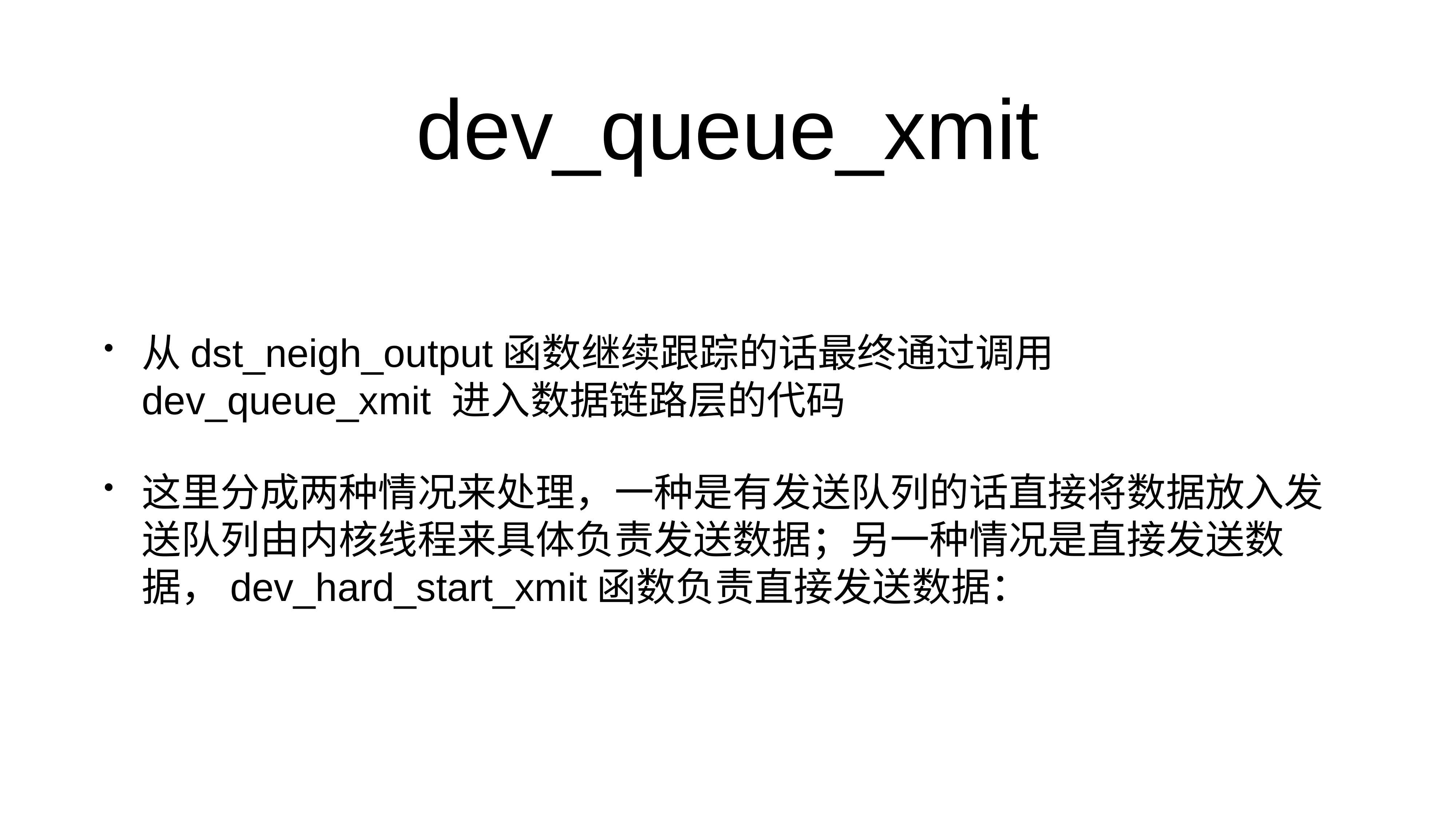

# dev_queue_xmit
从dst_neigh_output函数继续跟踪的话最终通过调用dev_queue_xmit 进入数据链路层的代码
这里分成两种情况来处理，一种是有发送队列的话直接将数据放入发送队列由内核线程来具体负责发送数据；另一种情况是直接发送数据，dev_hard_start_xmit函数负责直接发送数据：